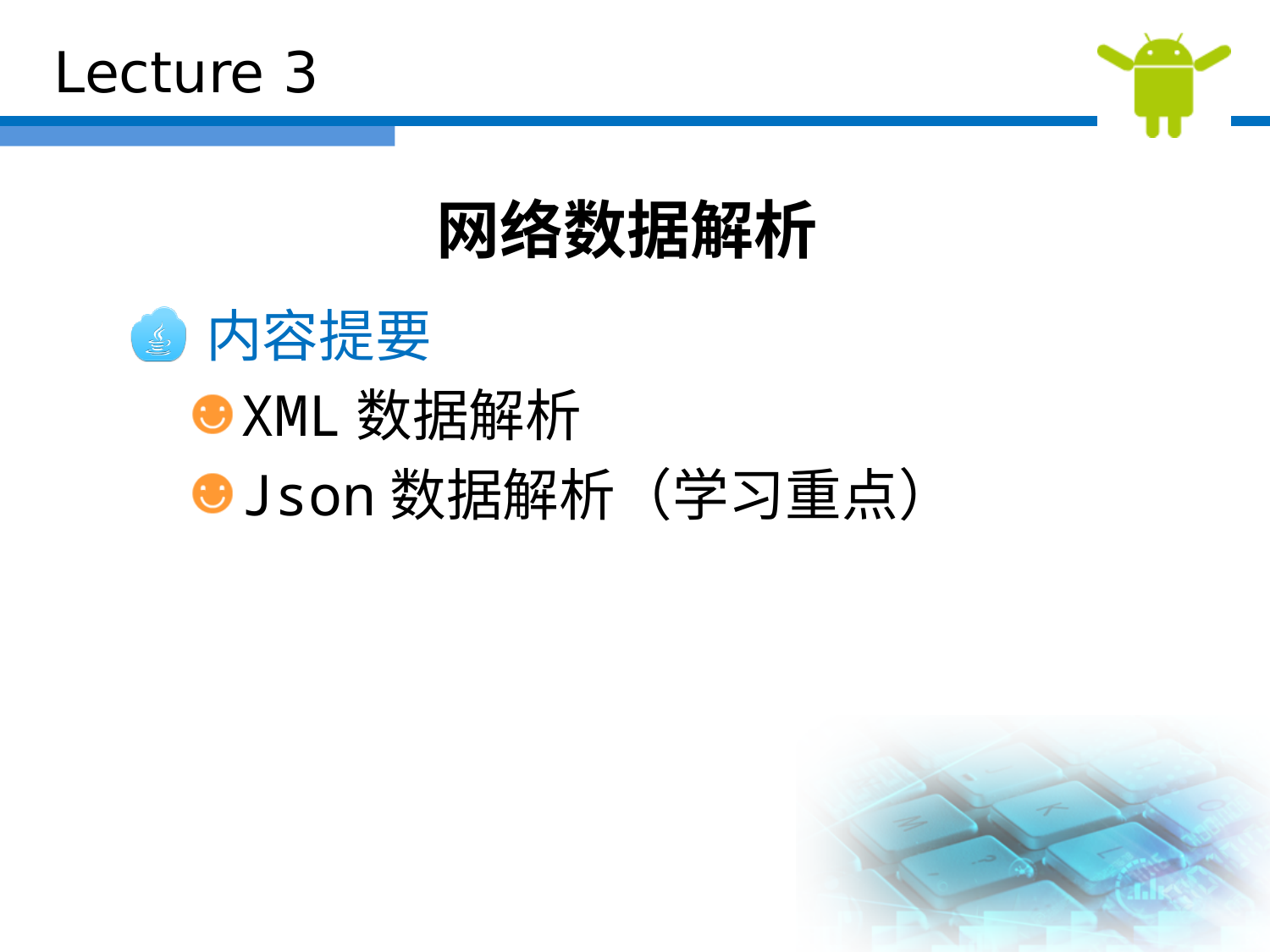

# Lecture 3

网络数据解析
内容提要
XML数据解析
Json数据解析（学习重点）